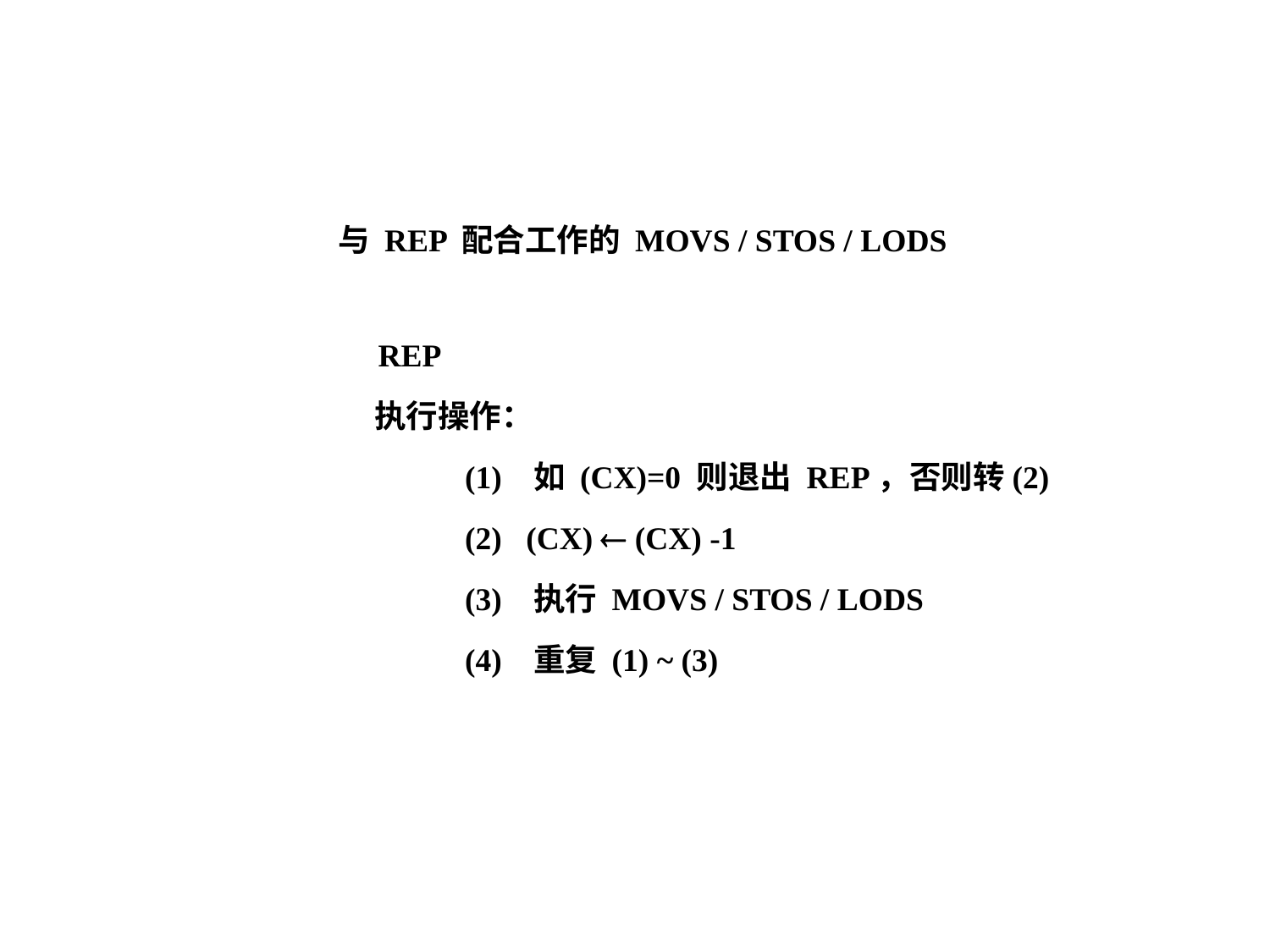

与 REP 配合工作的 MOVS / STOS / LODS

     REP
    执行操作：
(1)   如 (CX)=0 则退出 REP，否则转(2)
(2)   (CX) ← (CX) -1
(3)   执行 MOVS / STOS / LODS
(4)   重复 (1) ~ (3)